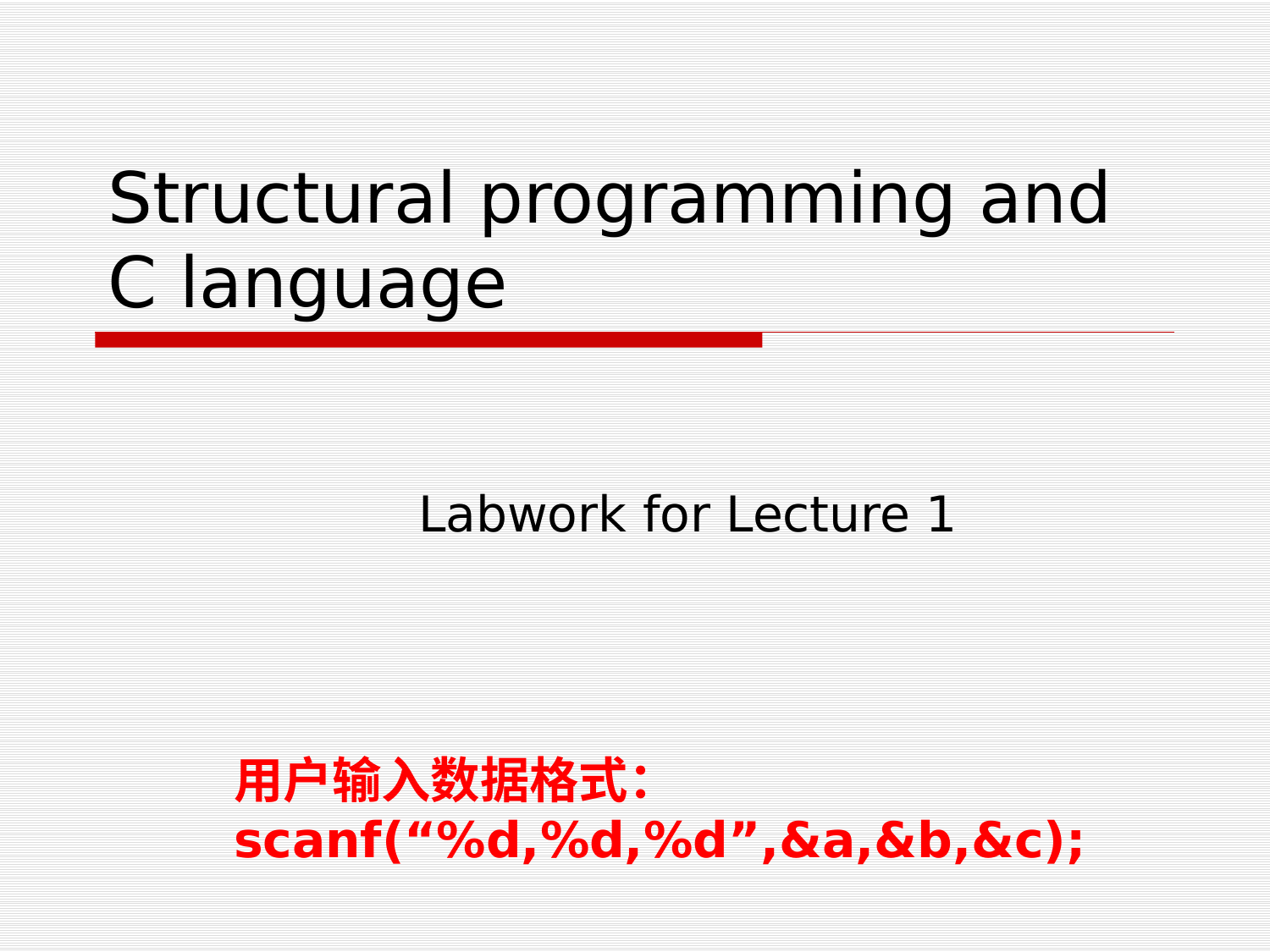

# Structural programming and C language
Labwork for Lecture 1
用户输入数据格式：
scanf(“%d,%d,%d”,&a,&b,&c);